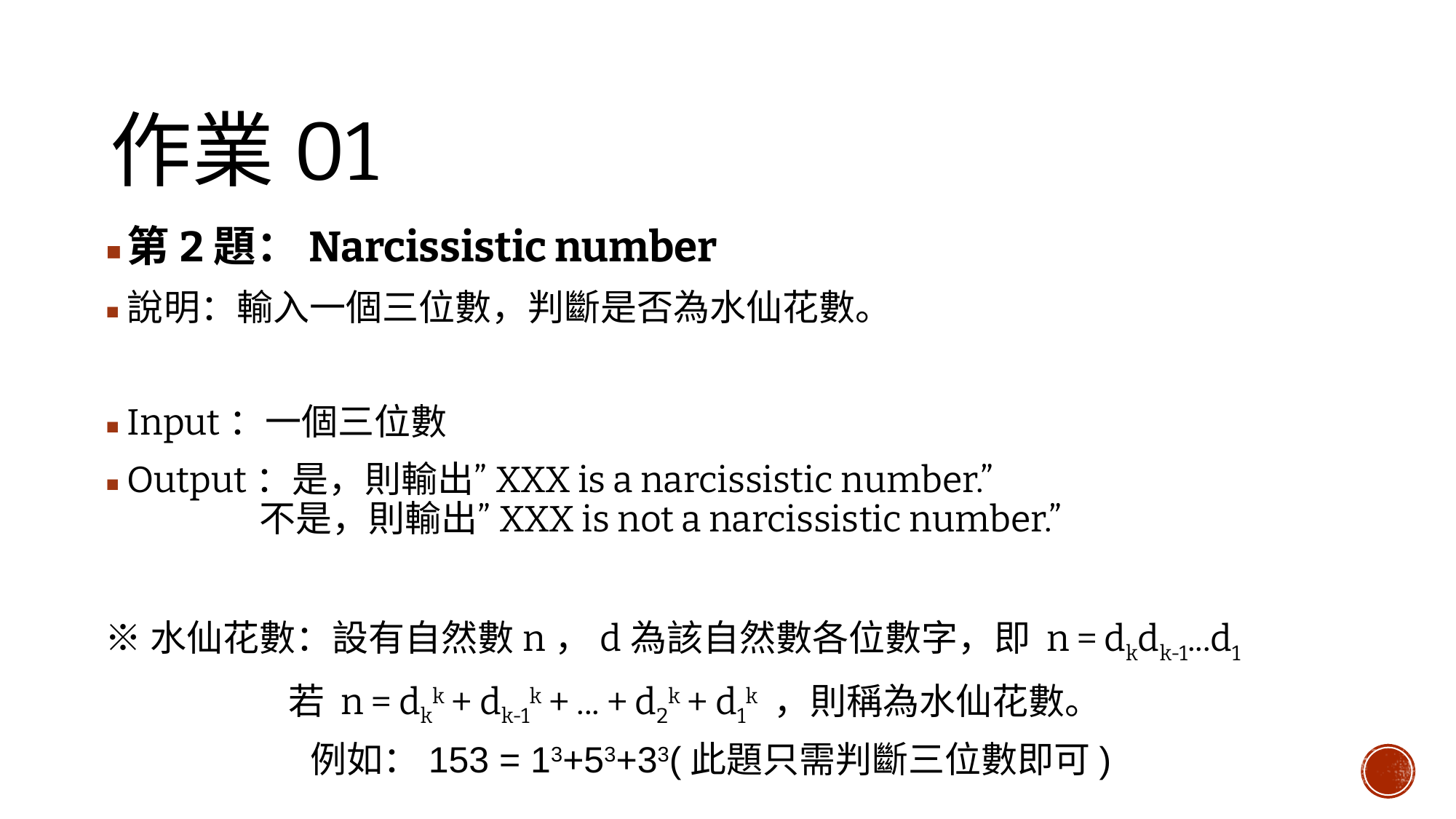

# 作業01
第2題：Narcissistic number
說明：輸入一個三位數，判斷是否為水仙花數。

Input：一個三位數
Output：是，則輸出”XXX is a narcissistic number.”
                 不是，則輸出”XXX is not a narcissistic number.”

※水仙花數：設有自然數n，d為該自然數各位數字，即 n = dkdk-1...d1
                        若 n = dkk + dk-1k + ... + d2k + d1k ，則稱為水仙花數。
                        例如：153 = 13+53+33(此題只需判斷三位數即可)